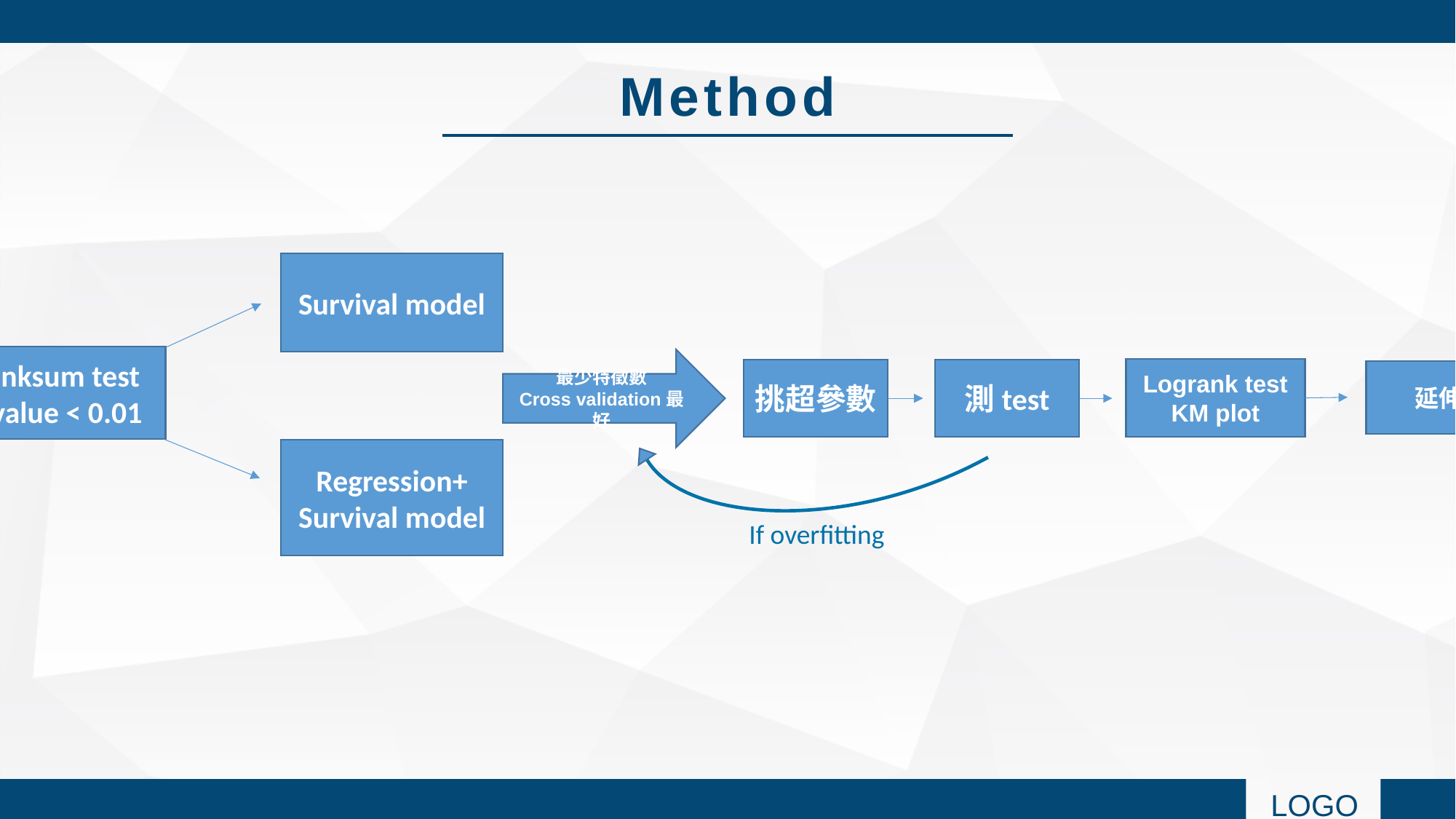

Method
Survival model
Ranksum test
P-value < 0.01
最少特徵數
Cross validation最好
Logrank test KM plot
挑超參數
測test
Regression+
Survival model

If overfitting
延伸

LOGO